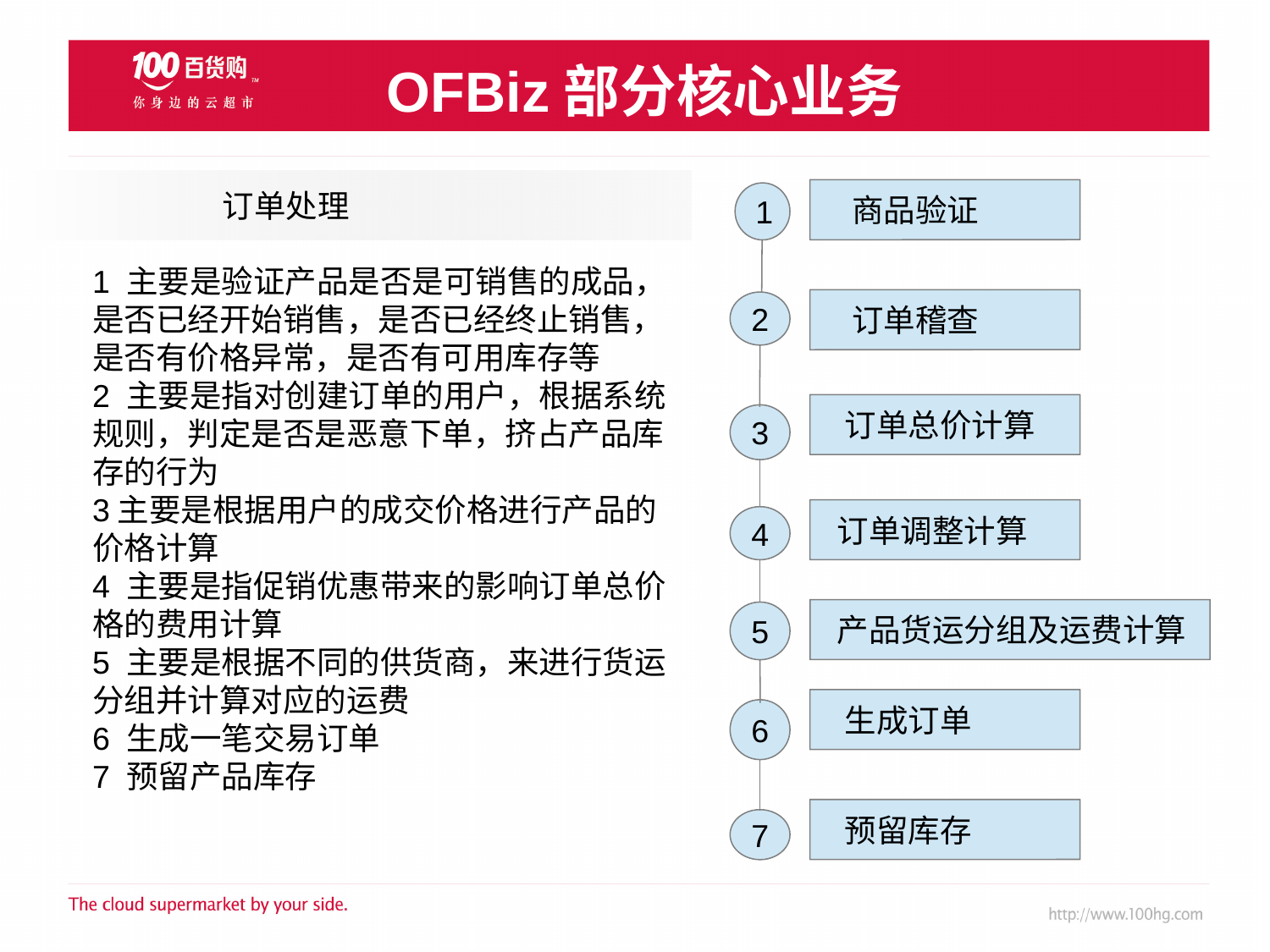

OFBiz部分核心业务
订单处理
   商品验证
1
1 主要是验证产品是否是可销售的成品，是否已经开始销售，是否已经终止销售，是否有价格异常，是否有可用库存等
2 主要是指对创建订单的用户，根据系统规则，判定是否是恶意下单，挤占产品库存的行为
3主要是根据用户的成交价格进行产品的价格计算
4 主要是指促销优惠带来的影响订单总价格的费用计算
5 主要是根据不同的供货商，来进行货运分组并计算对应的运费
6 生成一笔交易订单
7 预留产品库存

   订单稽查
2
  订单总价计算
3
 订单调整计算
4
 产品货运分组及运费计算
5
  生成订单
6
  预留库存
7